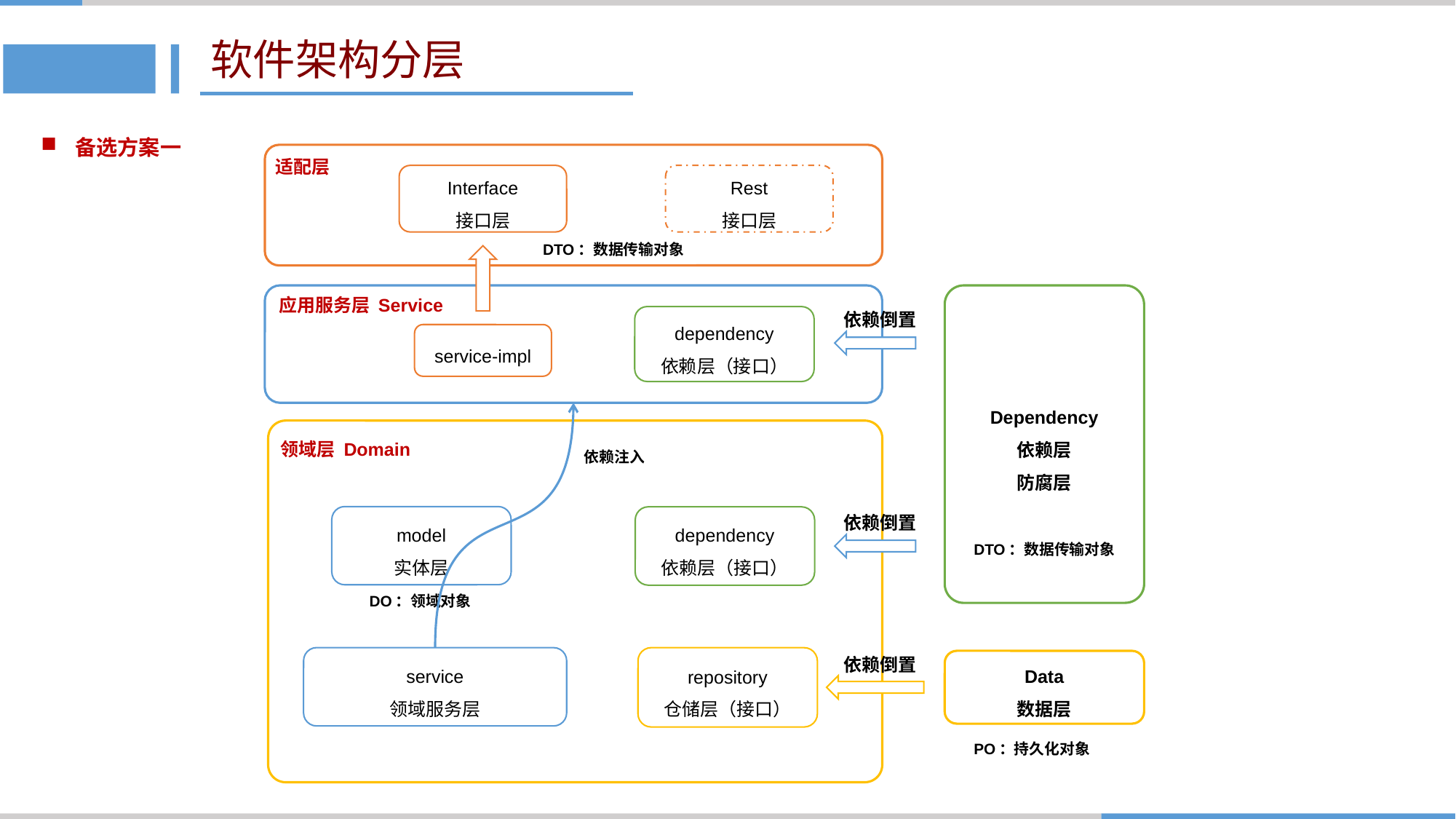

# 软件架构分层

备选方案一

适配层
Interface
接口层
Rest
接口层
DTO：数据传输对象

Dependency
依赖层
防腐层
应用服务层 Service
依赖倒置
dependency
依赖层（接口）
service-impl

领域层 Domain
依赖注入
依赖倒置
model
实体层
dependency
依赖层（接口）

DTO：数据传输对象
DO：领域对象
service
领域服务层
repository
仓储层（接口）
依赖倒置
Data
数据层

PO：持久化对象